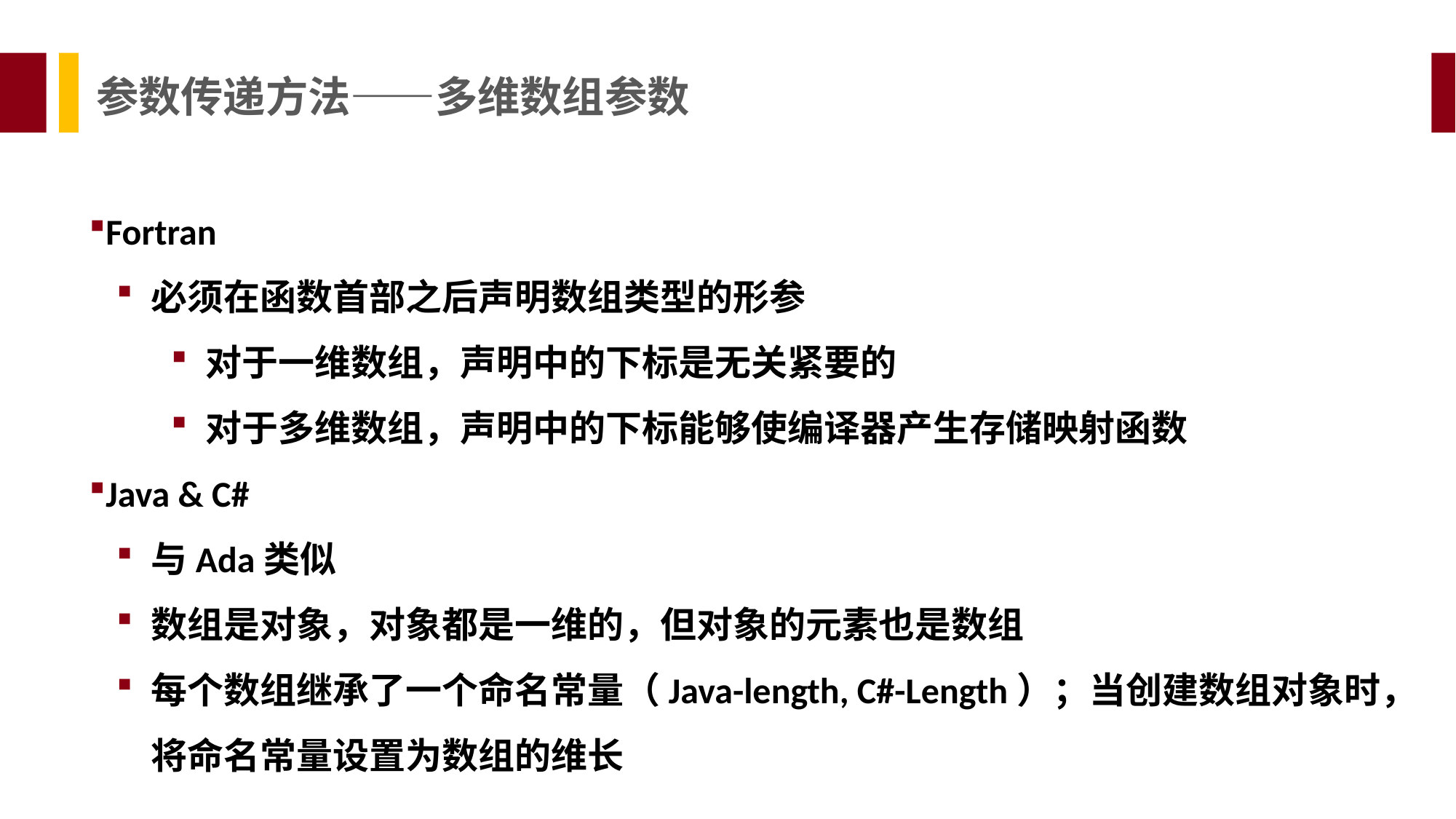

参数传递方法——多维数组参数
Fortran
必须在函数首部之后声明数组类型的形参
对于一维数组，声明中的下标是无关紧要的
对于多维数组，声明中的下标能够使编译器产生存储映射函数
Java & C#
与Ada类似
数组是对象，对象都是一维的，但对象的元素也是数组
每个数组继承了一个命名常量（Java-length, C#-Length）；当创建数组对象时，将命名常量设置为数组的维长